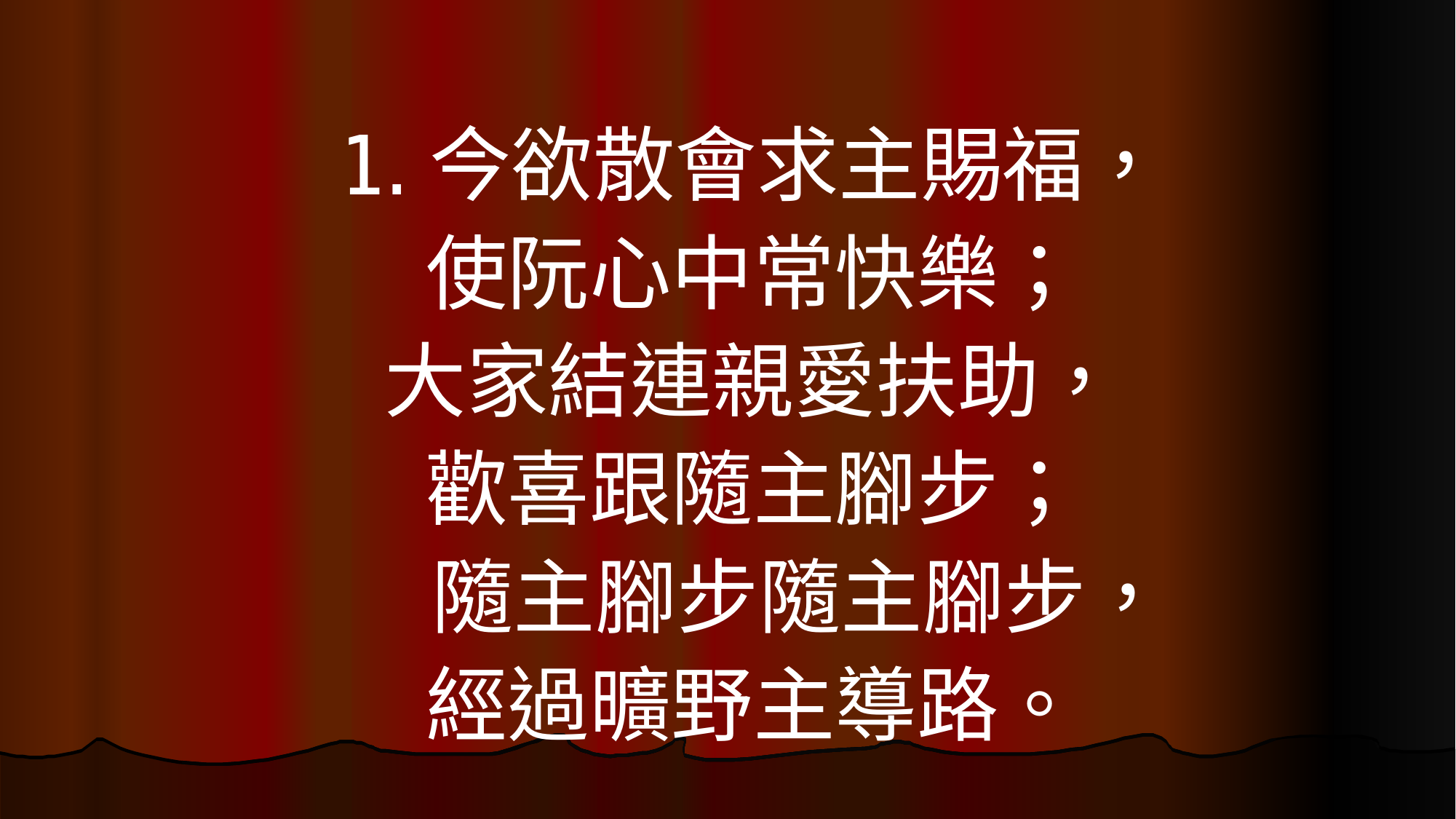

1.今欲散會求主賜福，
使阮心中常快樂；
大家結連親愛扶助，
歡喜跟隨主腳步；
    隨主腳步隨主腳步，
經過曠野主導路。